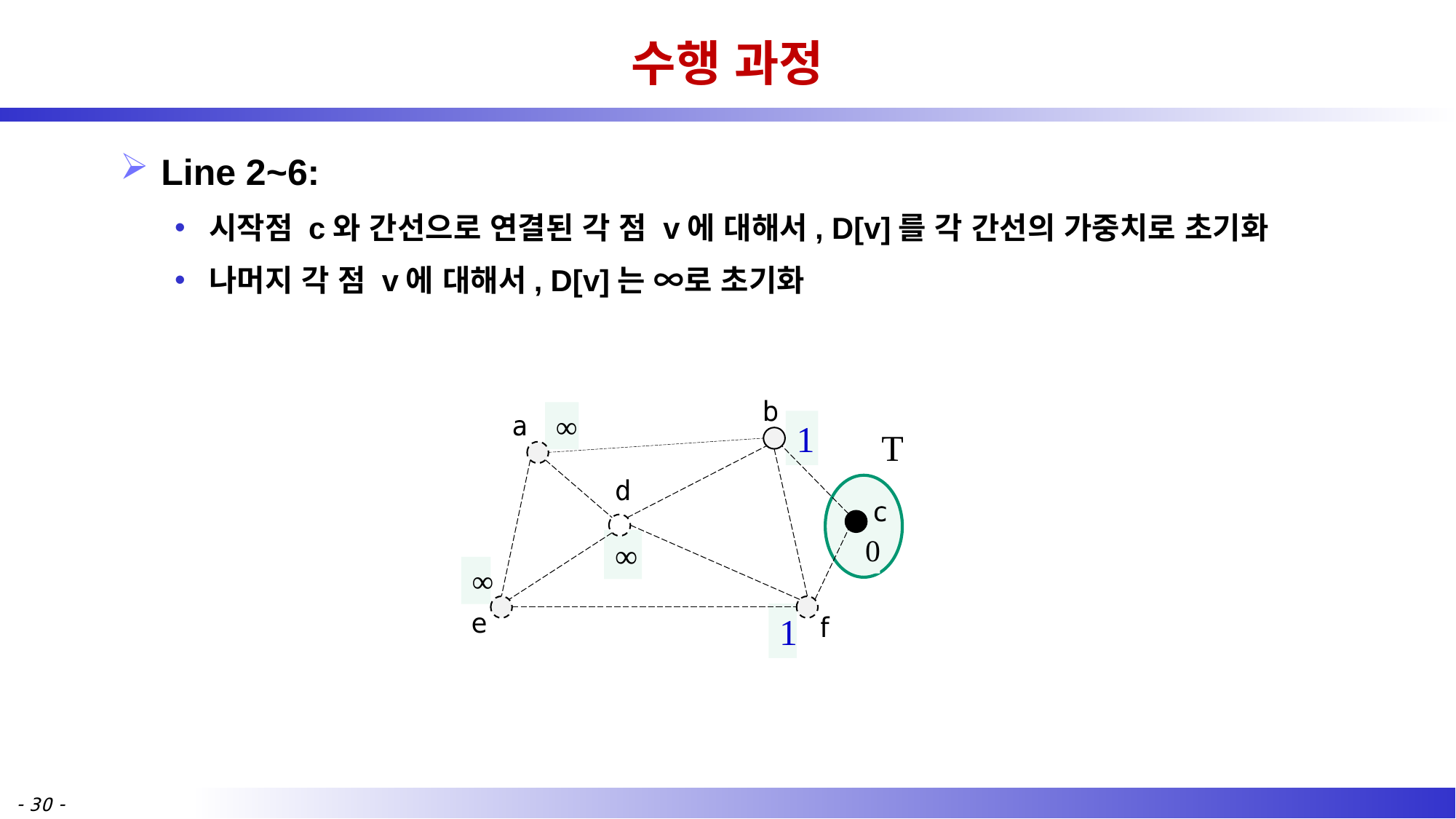

# 수행 과정
Line 2~6:
시작점 c와 간선으로 연결된 각 점 v에 대해서, D[v]를 각 간선의 가중치로 초기화
나머지 각 점 v에 대해서, D[v]는 ∞로 초기화
b
a

d
c

e
f
∞
1
T

0
∞
∞
1
- 30 -